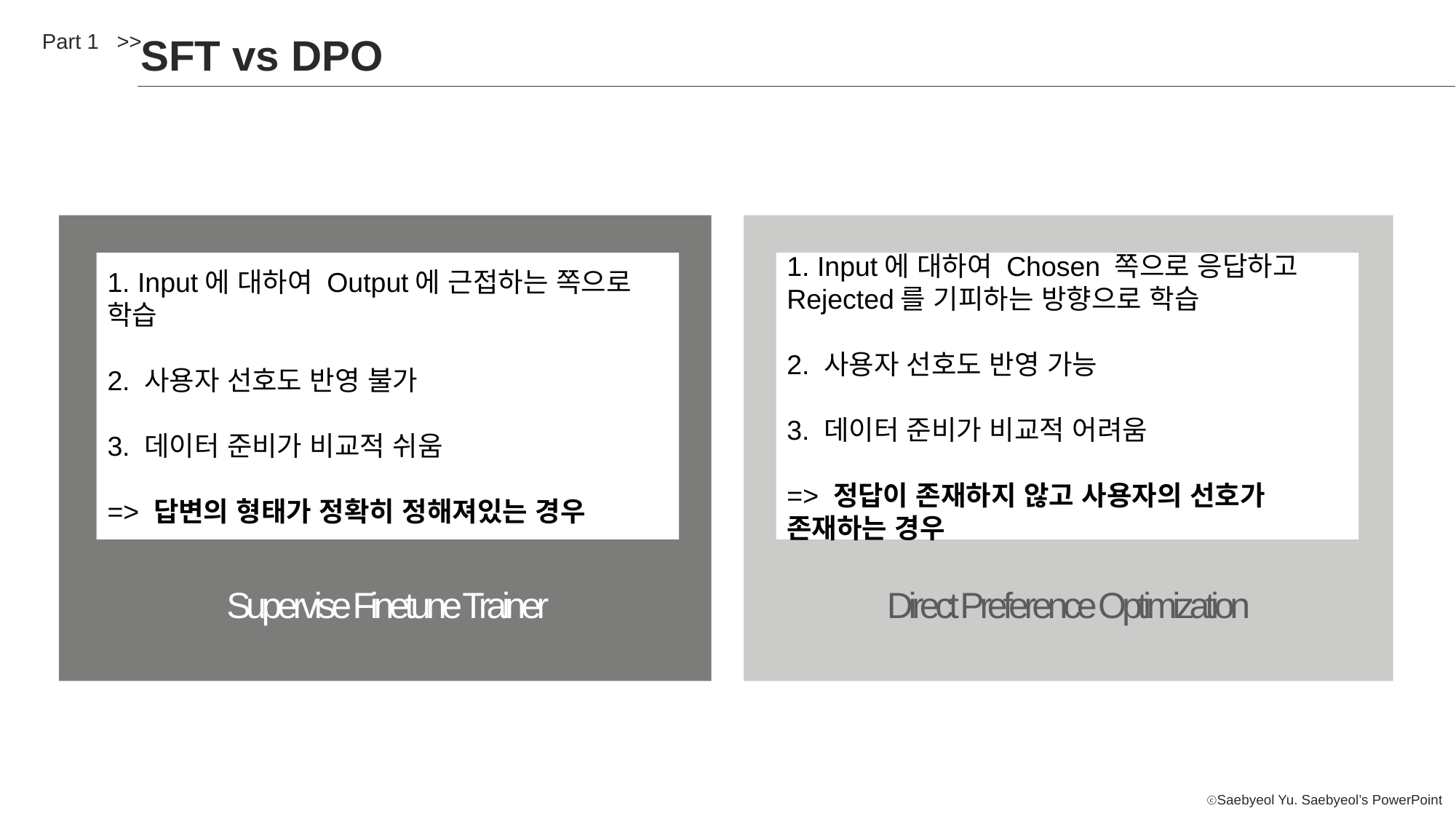

Part 1   >>
SFT vs DPO

1. Input에 대하여 Output에 근접하는 쪽으로 학습
2. 사용자 선호도 반영 불가
3. 데이터 준비가 비교적 쉬움
=> 답변의 형태가 정확히 정해져있는 경우
1. Input에 대하여 Chosen 쪽으로 응답하고 Rejected를 기피하는 방향으로 학습
2. 사용자 선호도 반영 가능
3. 데이터 준비가 비교적 어려움
=> 정답이 존재하지 않고 사용자의 선호가 존재하는 경우
Direct Preference Optimization
Supervise Finetune Trainer